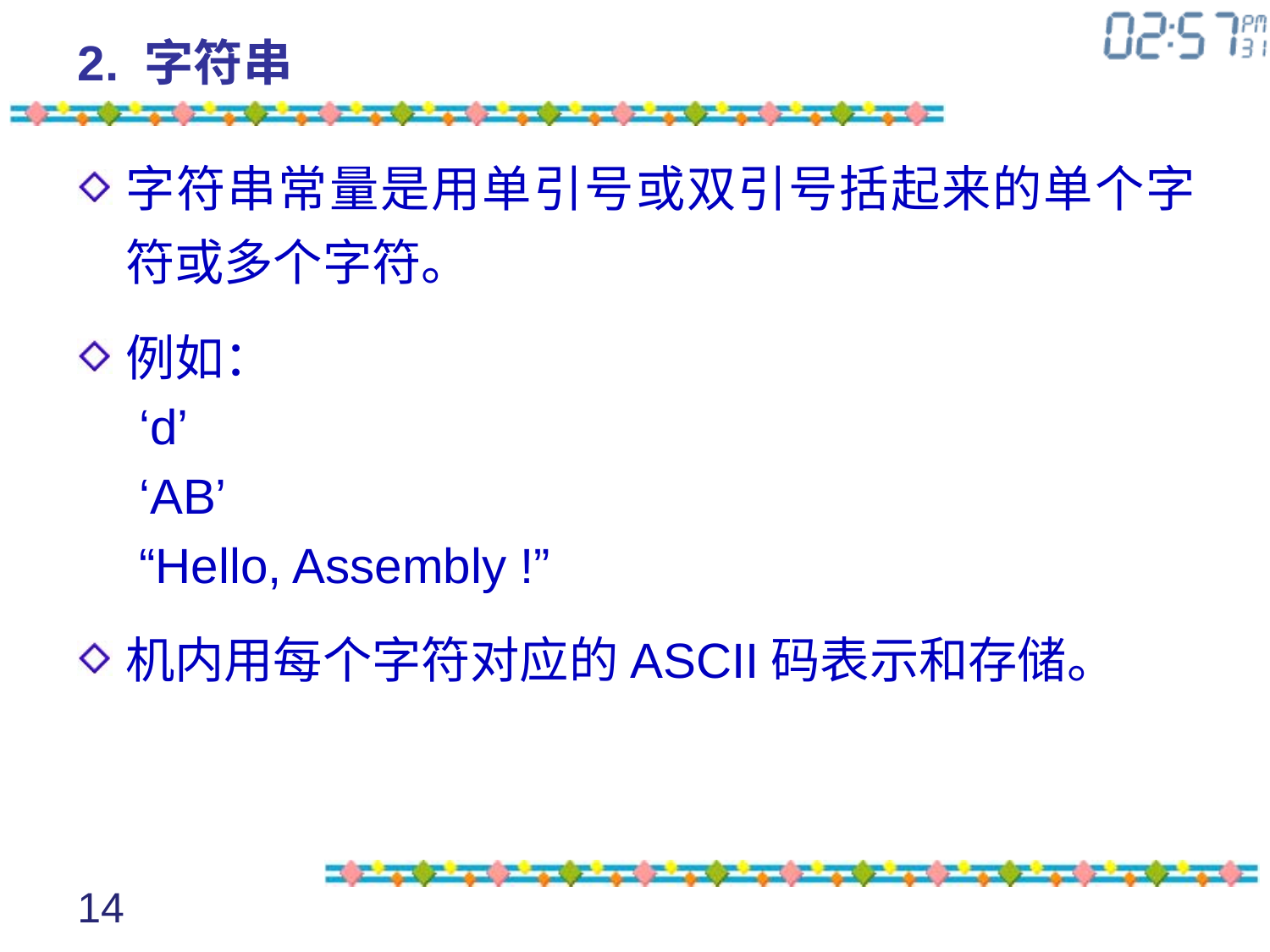

# 2. 字符串
字符串常量是用单引号或双引号括起来的单个字符或多个字符。
例如：
	 ‘d’
 	 ‘AB’
 	 “Hello, Assembly !”
机内用每个字符对应的ASCII码表示和存储。